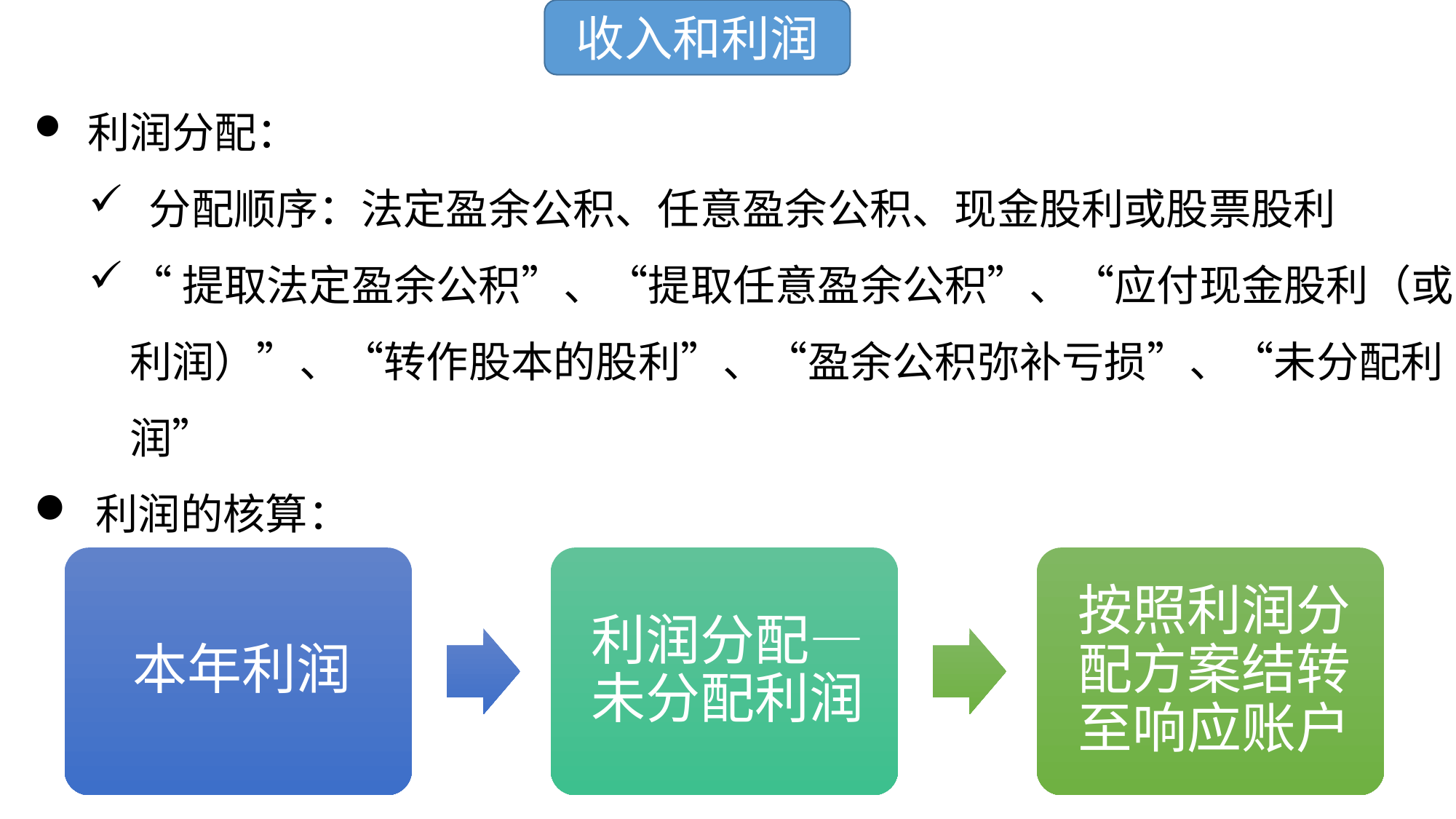

收入和利润
 利润分配：
 分配顺序：法定盈余公积、任意盈余公积、现金股利或股票股利
“提取法定盈余公积”、“提取任意盈余公积”、“应付现金股利（或利润）”、“转作股本的股利”、“盈余公积弥补亏损”、“未分配利润”
 利润的核算：
本年利润

利润分配—未分配利润

按照利润分配方案结转至响应账户